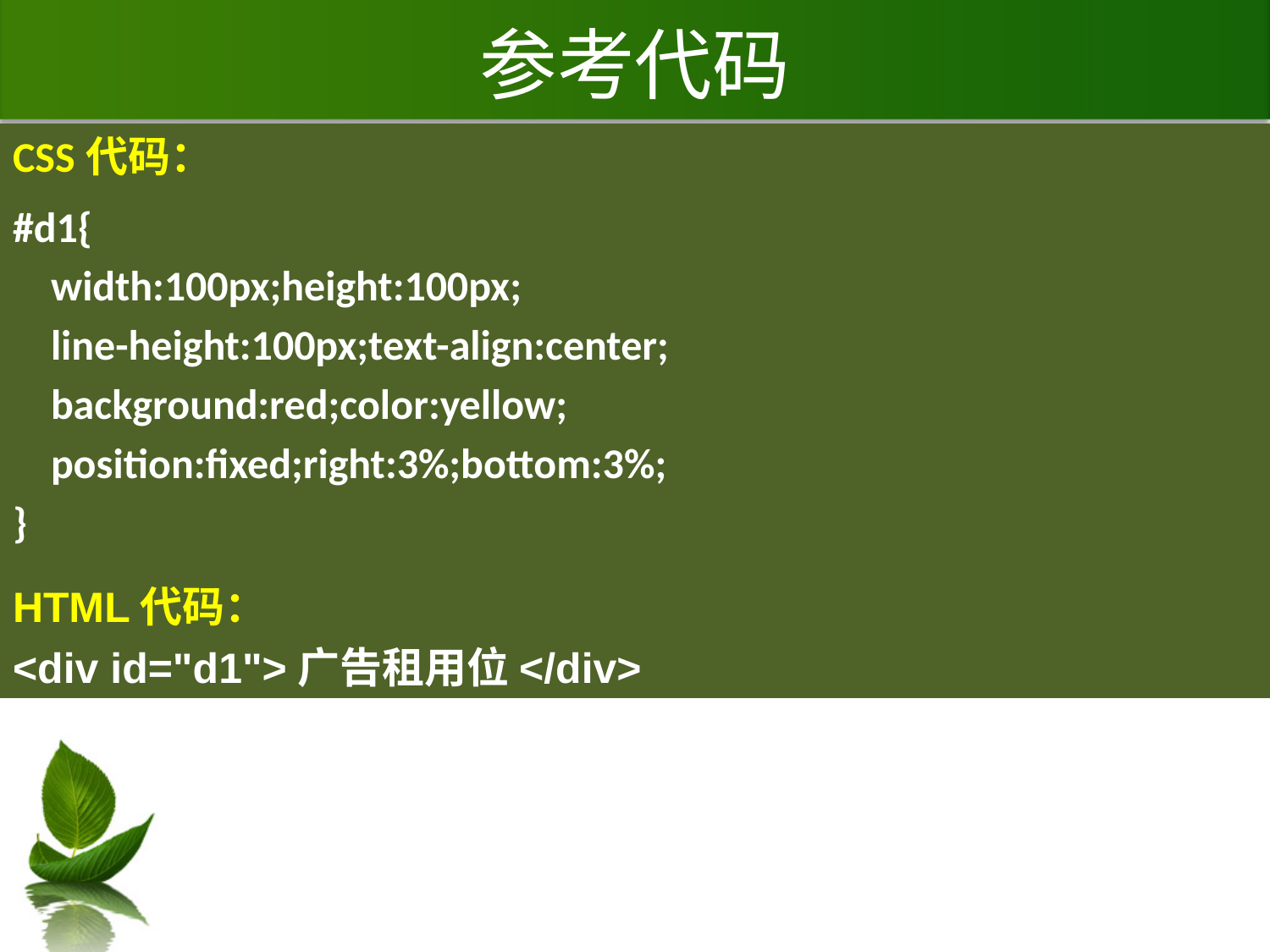

# 参考代码
CSS代码：
#d1{
    width:100px;height:100px;
    line-height:100px;text-align:center;
    background:red;color:yellow;
    position:fixed;right:3%;bottom:3%;
}
HTML代码：
<div id="d1">广告租用位</div>